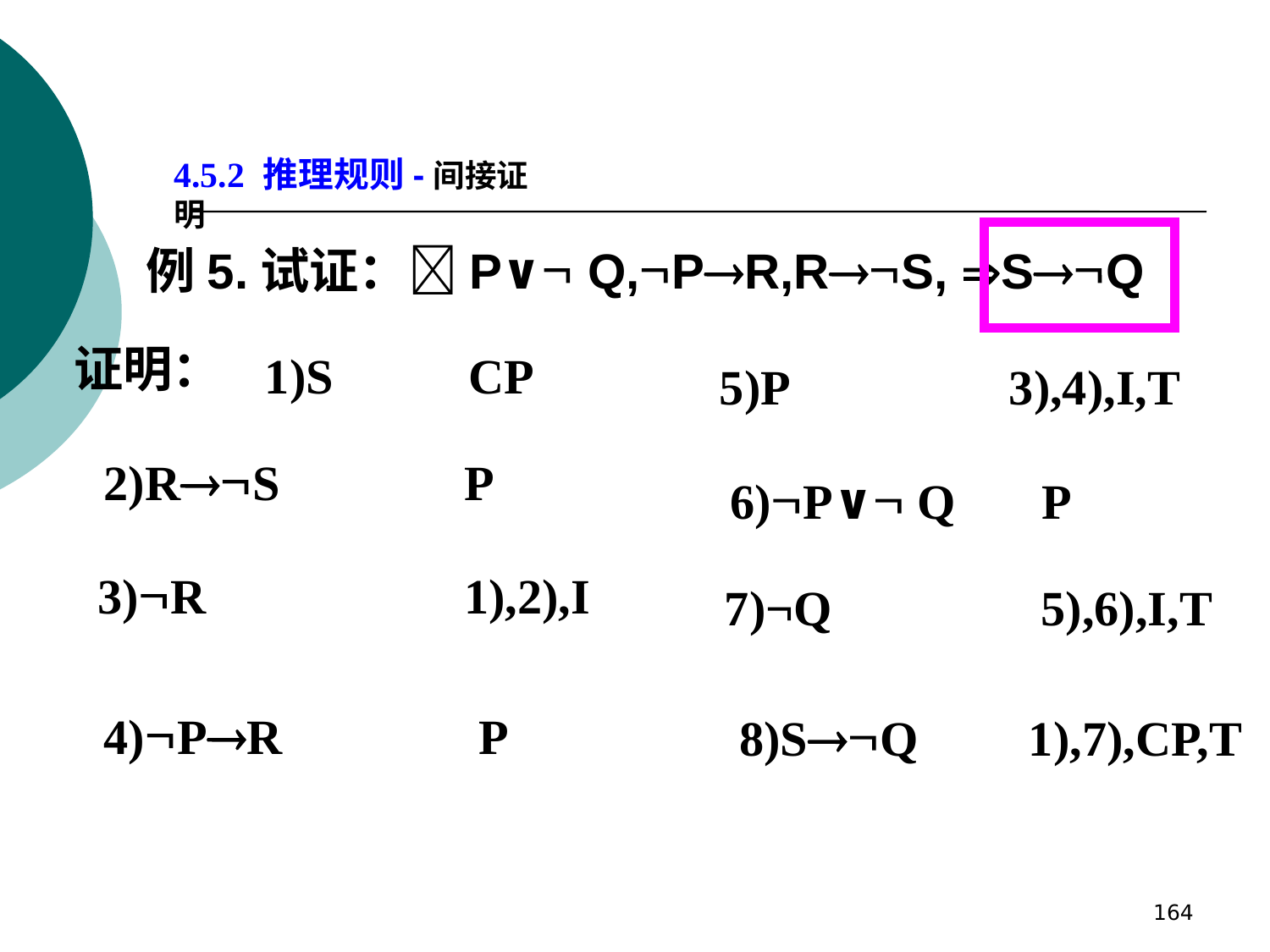

4.5.2 推理规则-间接证明

例5.试证：¬P∨¬ Q,¬P→R,R→¬S, ⇒S→¬Q
证明：
1)S           CP
5)P                  3),4),I,T
2)R→¬S               P
6)¬P∨¬ Q       P
3)¬R                     1),2),I
7)¬Q                 5),6),I,T
4)¬P→R                P
8)S→¬Q         1),7),CP,T
164